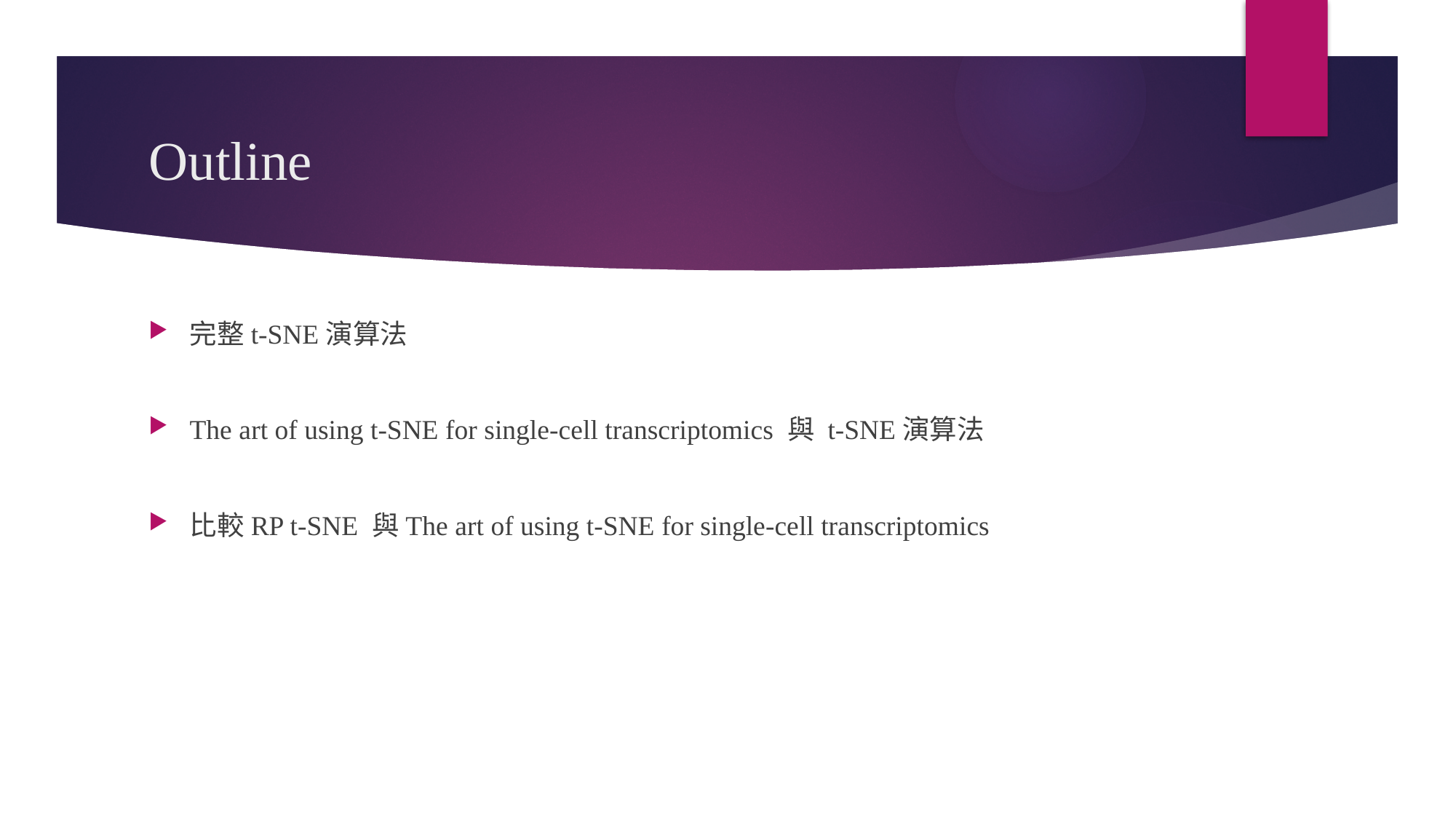

# Outline
完整t-SNE演算法

The art of using t-SNE for single-cell transcriptomics 與 t-SNE演算法

比較RP t-SNE 與The art of using t-SNE for single-cell transcriptomics